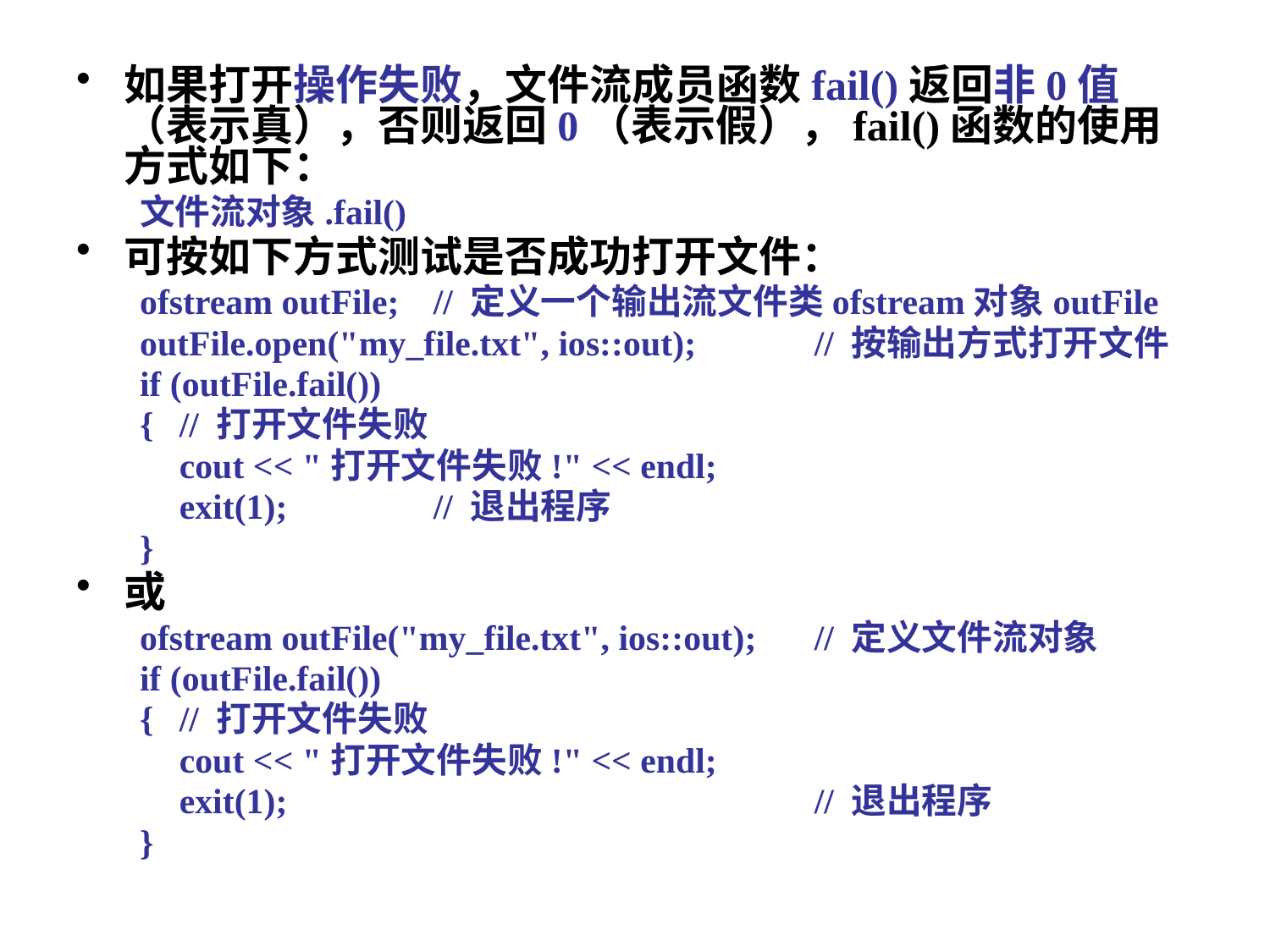

如果打开操作失败，文件流成员函数fail()返回非0值（表示真），否则返回0（表示假），fail()函数的使用方式如下：
文件流对象.fail()
可按如下方式测试是否成功打开文件：
ofstream outFile;	// 定义一个输出流文件类ofstream对象outFile
outFile.open("my_file.txt", ios::out);	// 按输出方式打开文件
if (outFile.fail())
{	// 打开文件失败
	cout << "打开文件失败!" << endl;
	exit(1);		// 退出程序
}
或
ofstream outFile("my_file.txt", ios::out);	// 定义文件流对象
if (outFile.fail())
{	// 打开文件失败
	cout << "打开文件失败!" << endl;
	exit(1);					// 退出程序
}